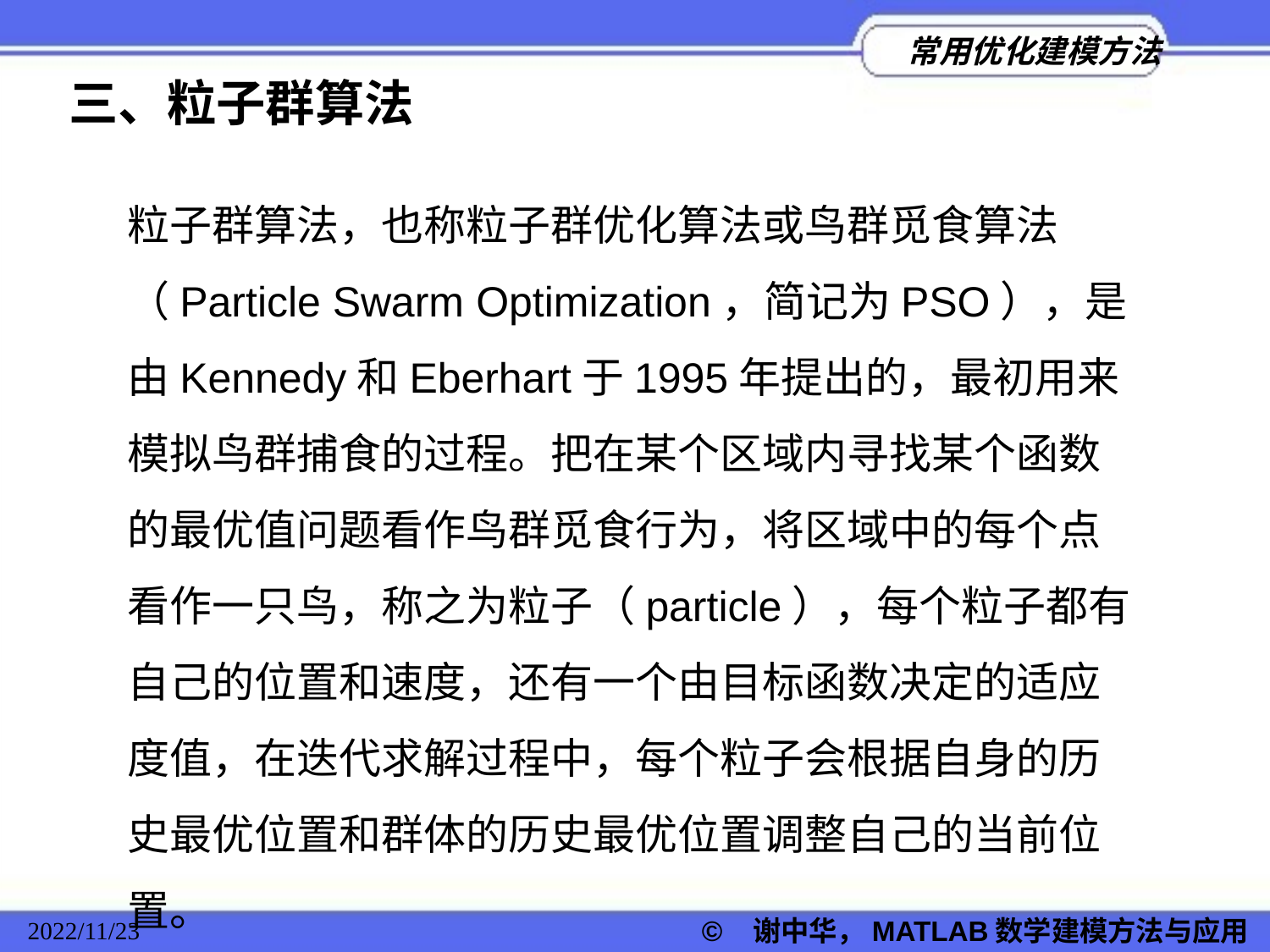

三、粒子群算法
粒子群算法，也称粒子群优化算法或鸟群觅食算法（Particle Swarm Optimization，简记为PSO），是由Kennedy和Eberhart于1995年提出的，最初用来模拟鸟群捕食的过程。把在某个区域内寻找某个函数的最优值问题看作鸟群觅食行为，将区域中的每个点看作一只鸟，称之为粒子（particle），每个粒子都有自己的位置和速度，还有一个由目标函数决定的适应度值，在迭代求解过程中，每个粒子会根据自身的历史最优位置和群体的历史最优位置调整自己的当前位置。
2022/11/23
©   谢中华，MATLAB数学建模方法与应用